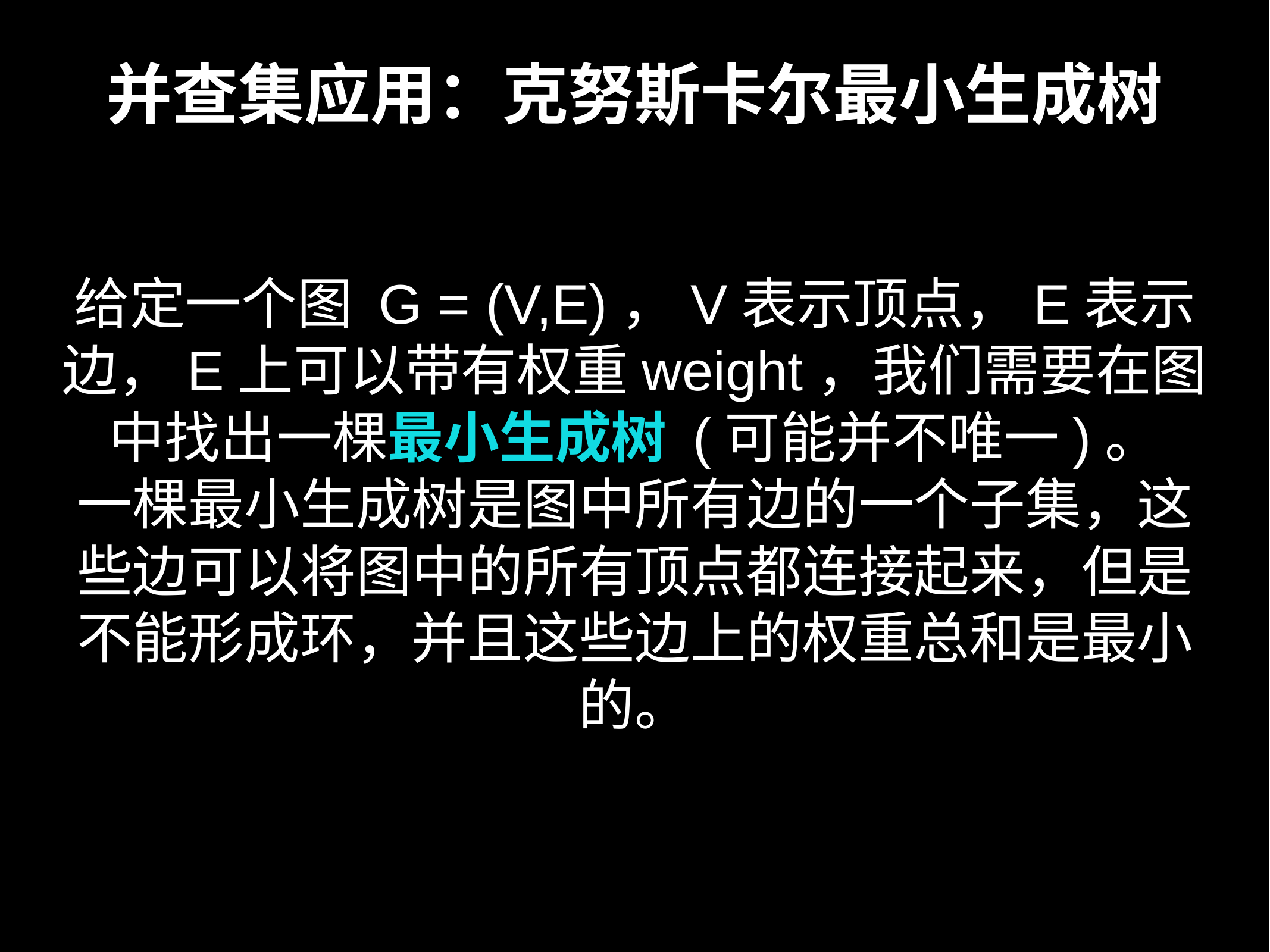

# 并查集应用：克努斯卡尔最小生成树
给定一个图 G = (V,E)，V表示顶点，E表示边，E上可以带有权重weight，我们需要在图中找出一棵最小生成树 (可能并不唯一)。
一棵最小生成树是图中所有边的一个子集，这些边可以将图中的所有顶点都连接起来，但是不能形成环，并且这些边上的权重总和是最小的。